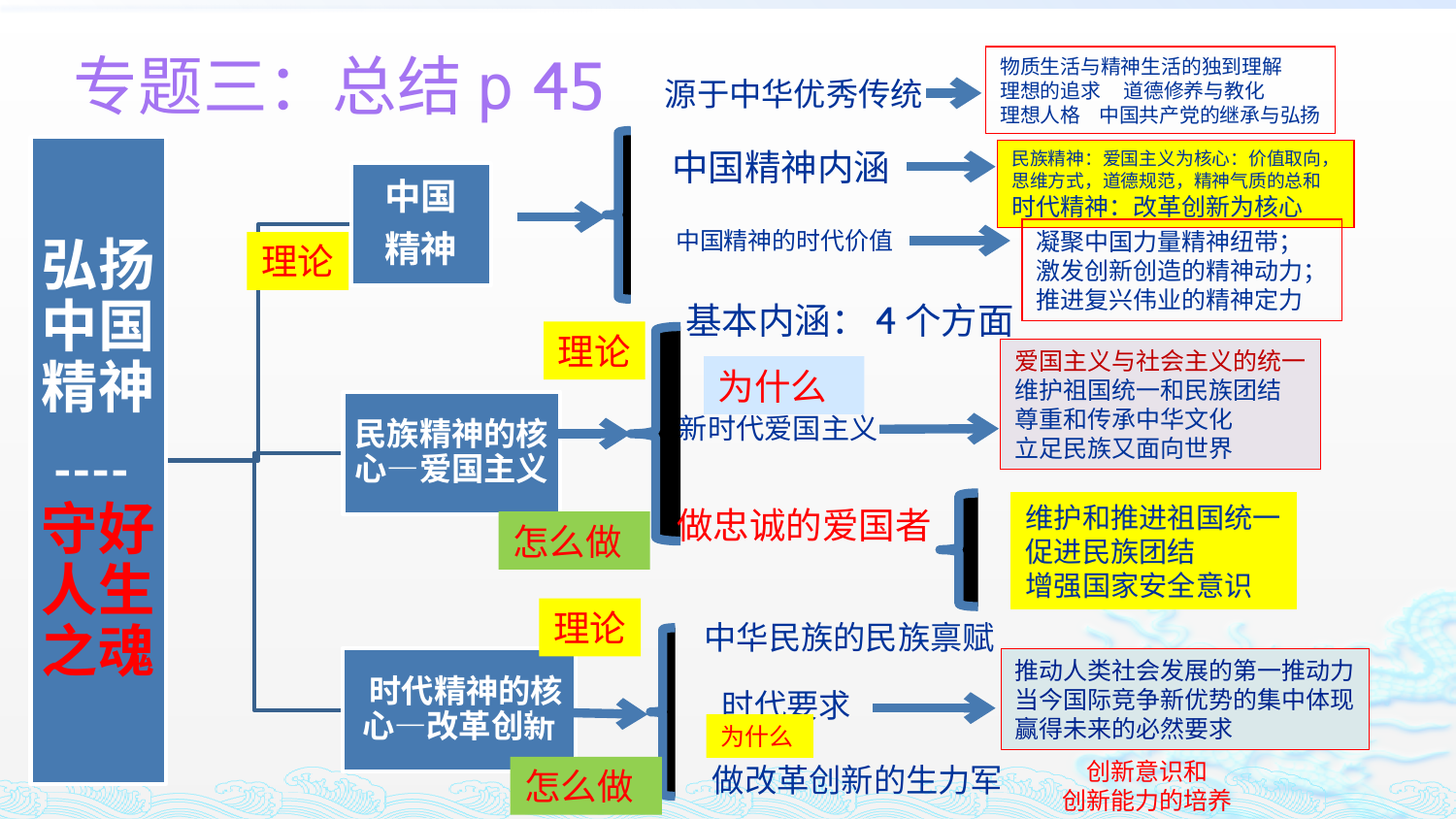

专题三：总结p 45
物质生活与精神生活的独到理解
理想的追求     道德修养与教化
理想人格    中国共产党的继承与弘扬
源于中华优秀传统

弘扬中国精神
----守好人生之魂
中国
精神
民族精神的核心—爱国主义
 时代精神的核心—改革创新
中国精神内涵
民族精神：爱国主义为核心：价值取向，
思维方式，道德规范，精神气质的总和
时代精神：改革创新为核心
中国精神的时代价值
凝聚中国力量精神纽带；
激发创新创造的精神动力；
推进复兴伟业的精神定力
基本内涵：4个方面

爱国主义与社会主义的统一
维护祖国统一和民族团结
尊重和传承中华文化
立足民族又面向世界

新时代爱国主义

维护和推进祖国统一
促进民族团结
增强国家安全意识
做忠诚的爱国者
中华民族的民族禀赋

推动人类社会发展的第一推动力
当今国际竞争新优势的集中体现
赢得未来的必然要求
时代要求

做改革创新的生力军
理论
理论
为什么
怎么做
理论
为什么
创新意识和
创新能力的培养
怎么做